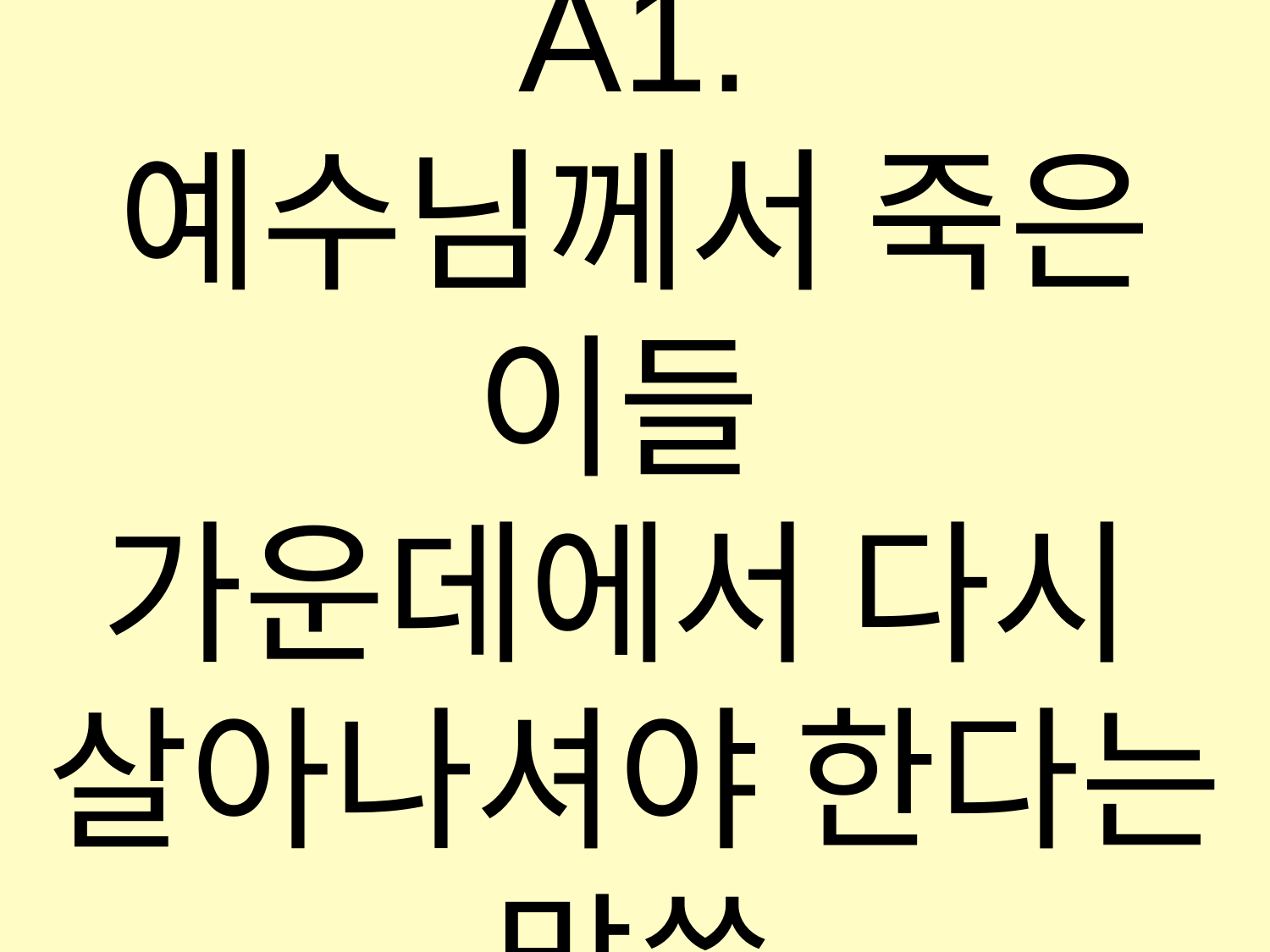

A1.
예수님께서 죽은 이들
가운데에서 다시
살아나셔야 한다는 말씀